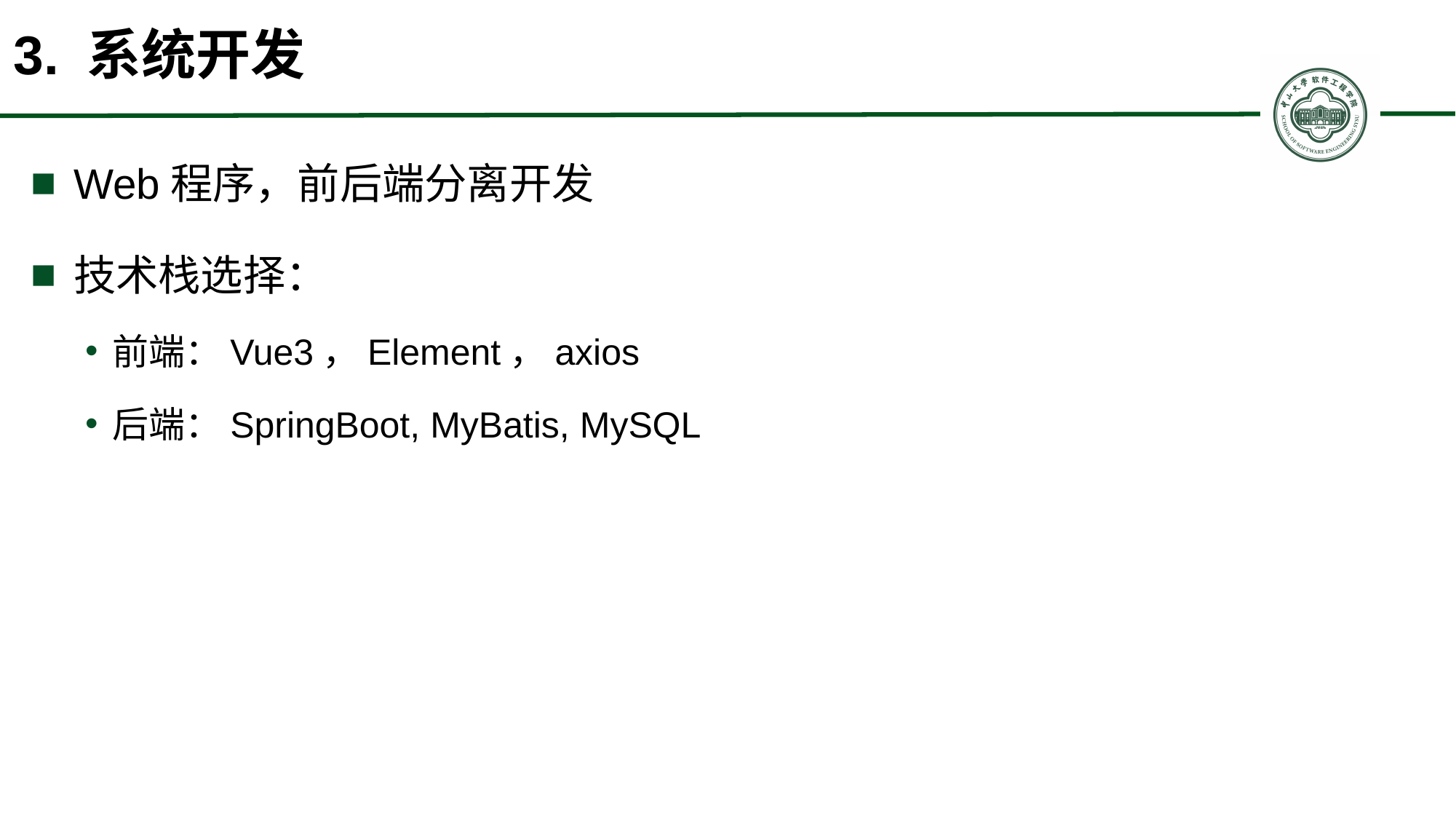

# 3. 系统开发
Web程序，前后端分离开发
技术栈选择：
前端：Vue3，Element，axios
后端：SpringBoot, MyBatis, MySQL